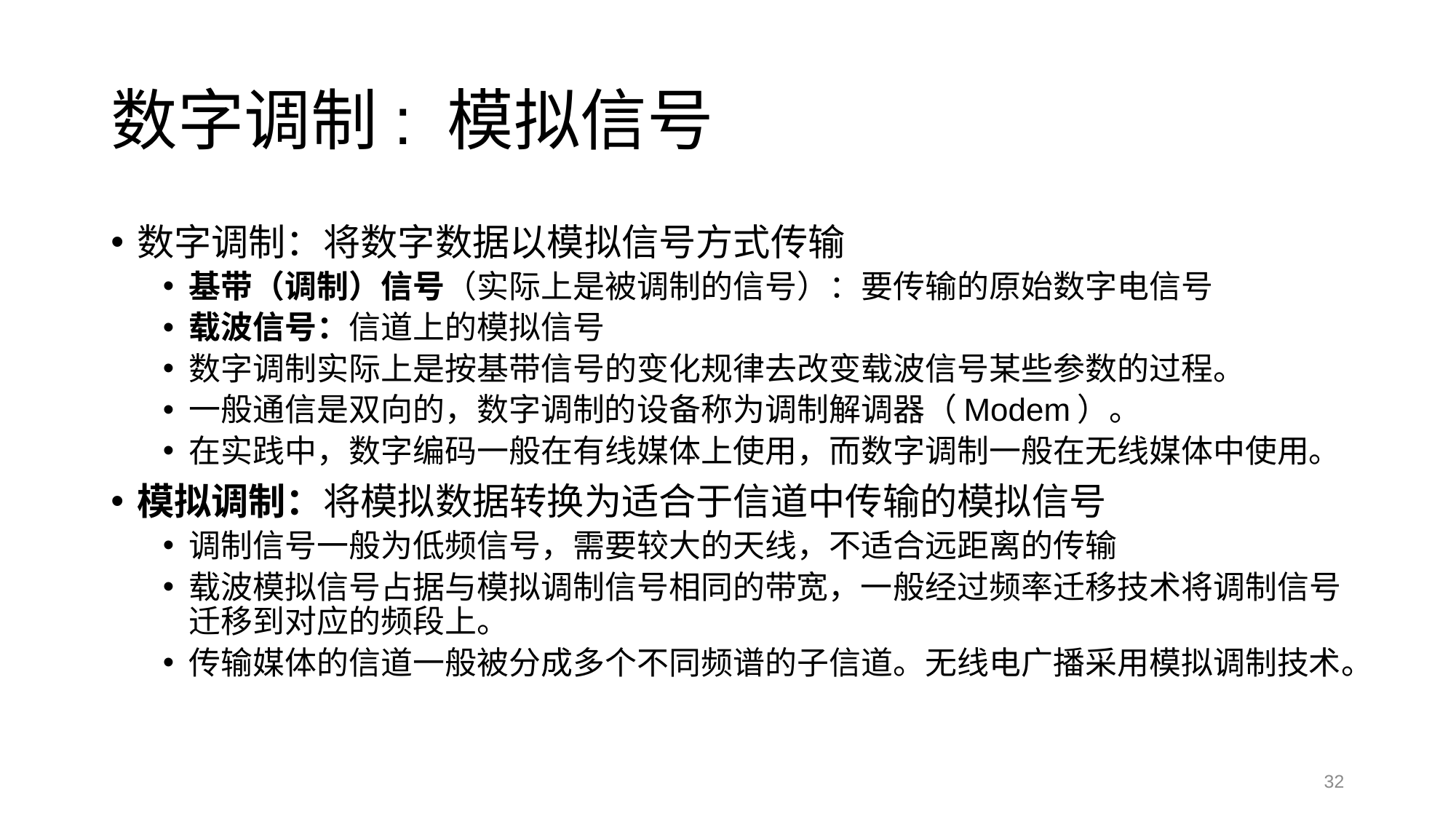

# 数字调制: 模拟信号
数字调制：将数字数据以模拟信号方式传输
基带（调制）信号（实际上是被调制的信号）：要传输的原始数字电信号
载波信号：信道上的模拟信号
数字调制实际上是按基带信号的变化规律去改变载波信号某些参数的过程。
一般通信是双向的，数字调制的设备称为调制解调器（Modem）。
在实践中，数字编码一般在有线媒体上使用，而数字调制一般在无线媒体中使用。
模拟调制：将模拟数据转换为适合于信道中传输的模拟信号
调制信号一般为低频信号，需要较大的天线，不适合远距离的传输
载波模拟信号占据与模拟调制信号相同的带宽，一般经过频率迁移技术将调制信号迁移到对应的频段上。
传输媒体的信道一般被分成多个不同频谱的子信道。无线电广播采用模拟调制技术。
32